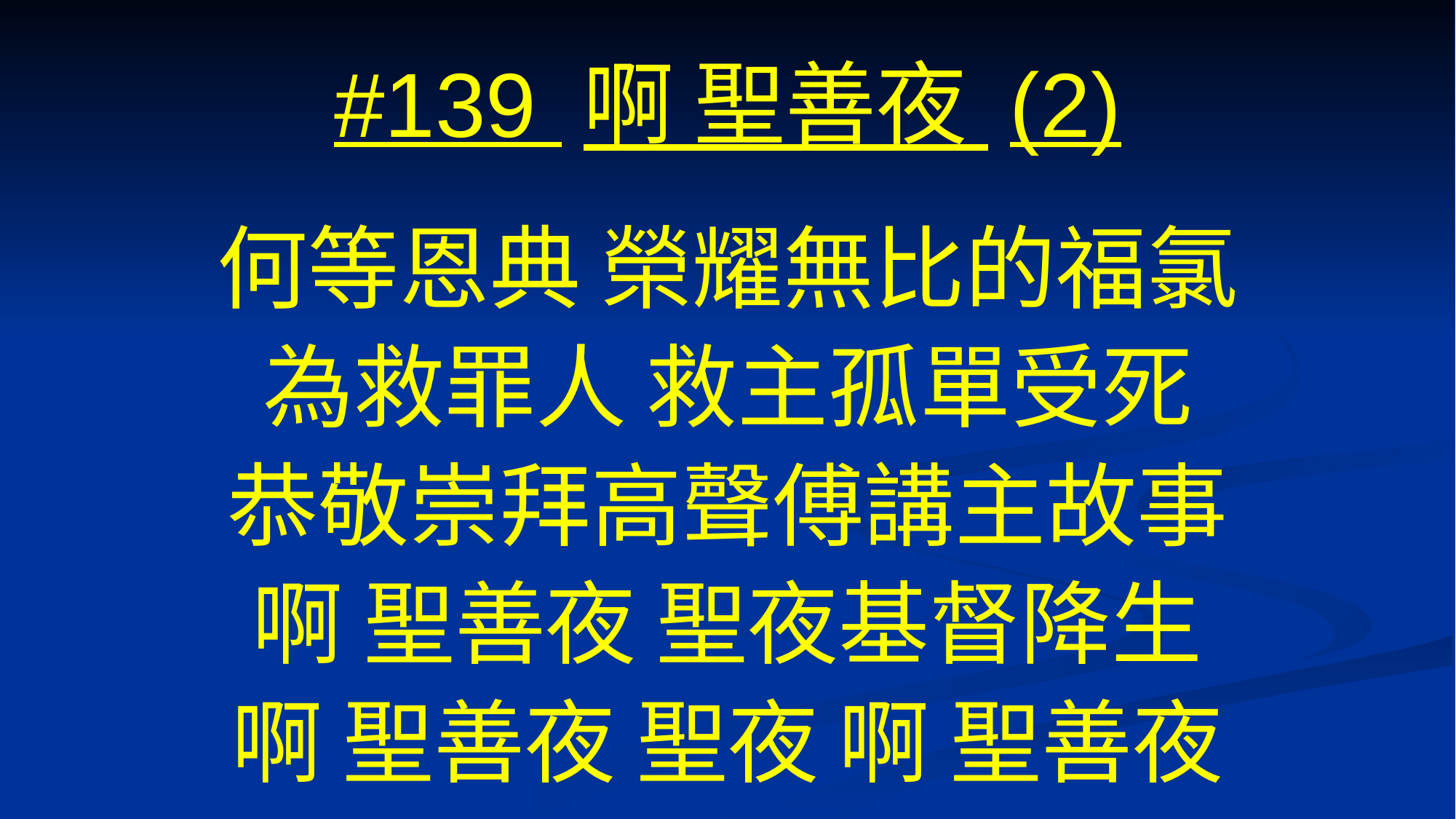

# #139 啊 聖善夜 (2)
何等恩典 榮耀無比的福氯
為救罪人 救主孤單受死
恭敬崇拜高聲傅講主故事
啊 聖善夜 聖夜基督降生
啊 聖善夜 聖夜 啊 聖善夜